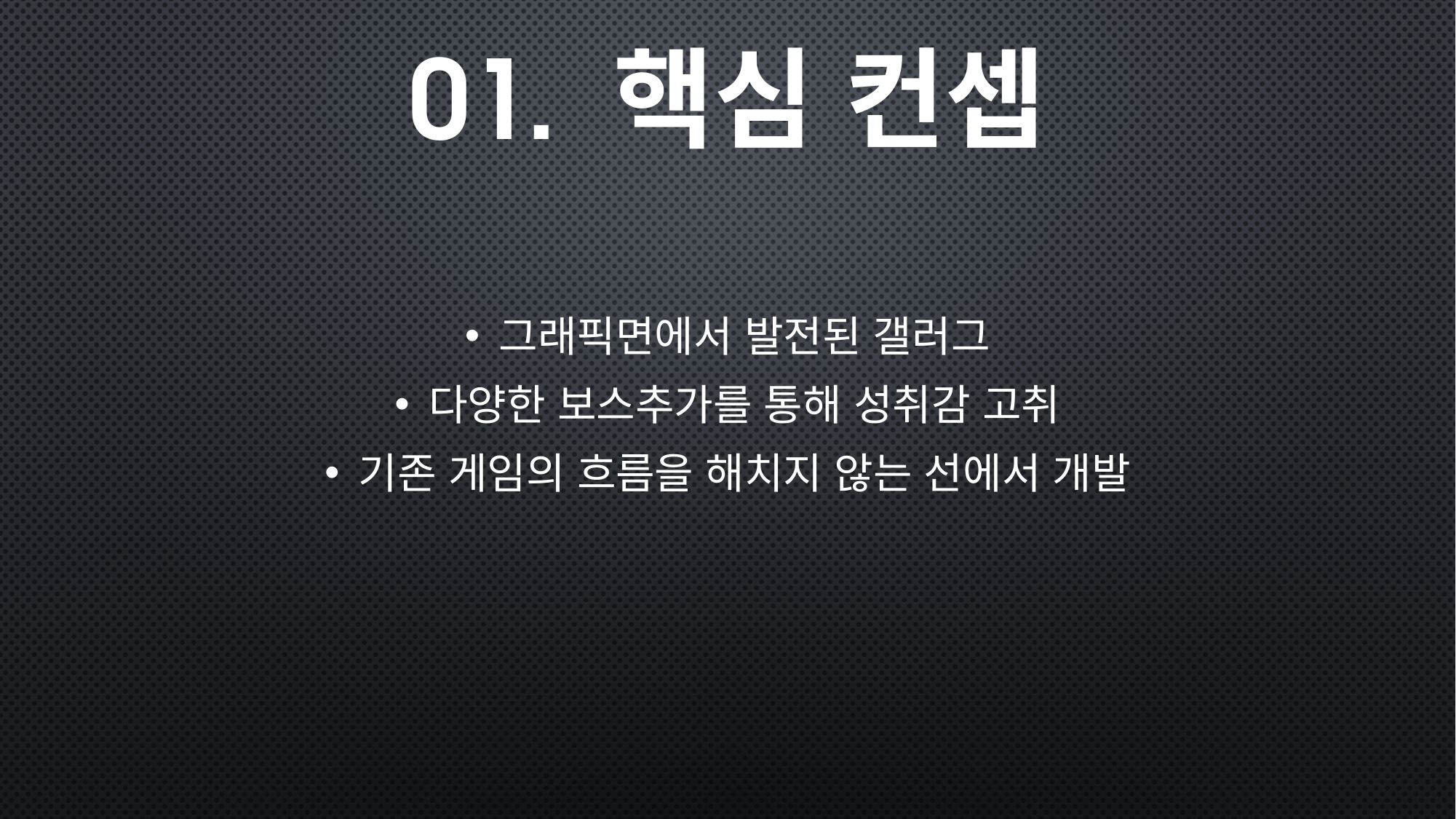

# 01. 핵심 컨셉
그래픽면에서 발전된 갤러그
다양한 보스추가를 통해 성취감 고취
기존 게임의 흐름을 해치지 않는 선에서 개발